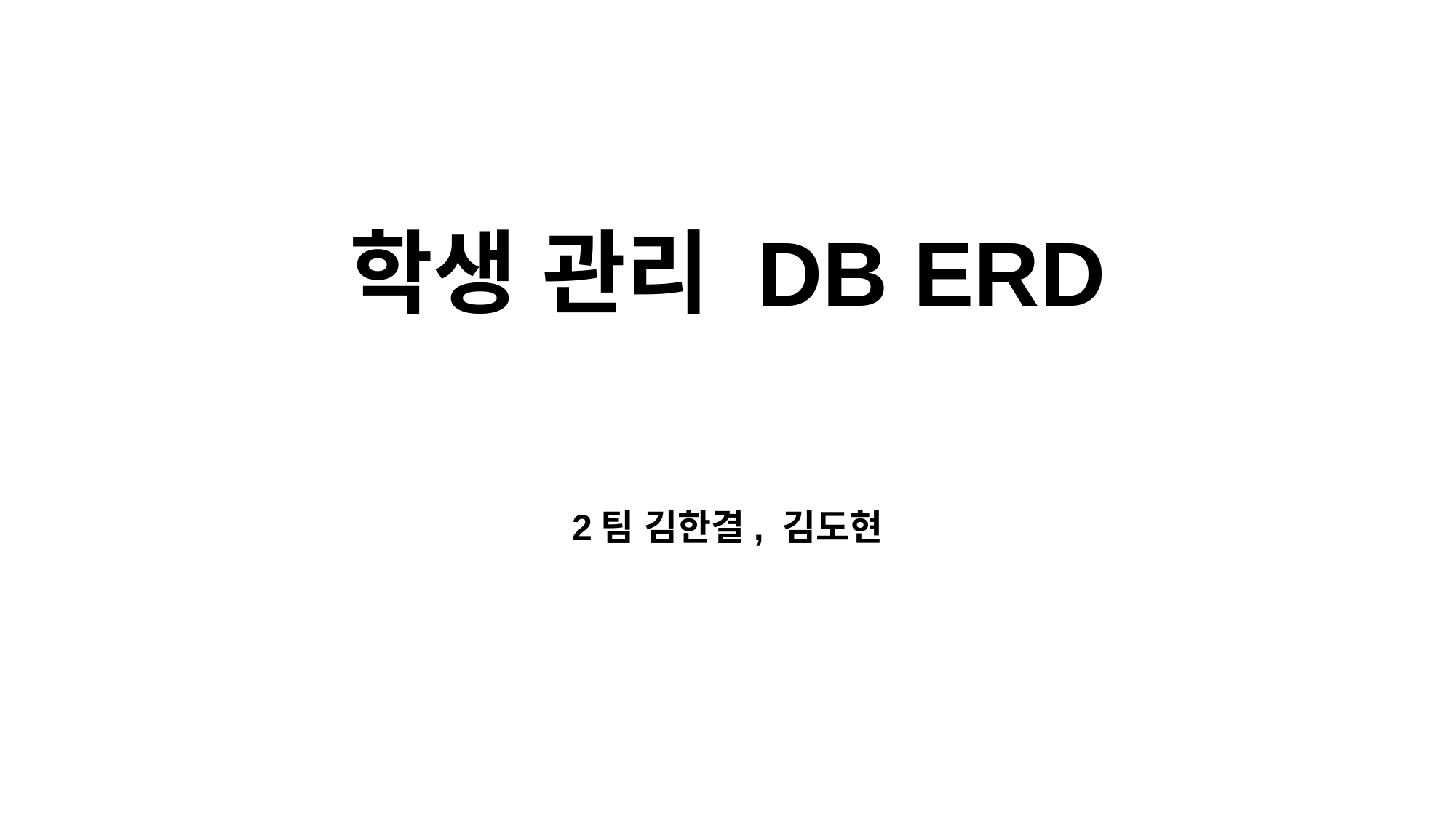

# 학생 관리 DB ERD
2팀 김한결, 김도현